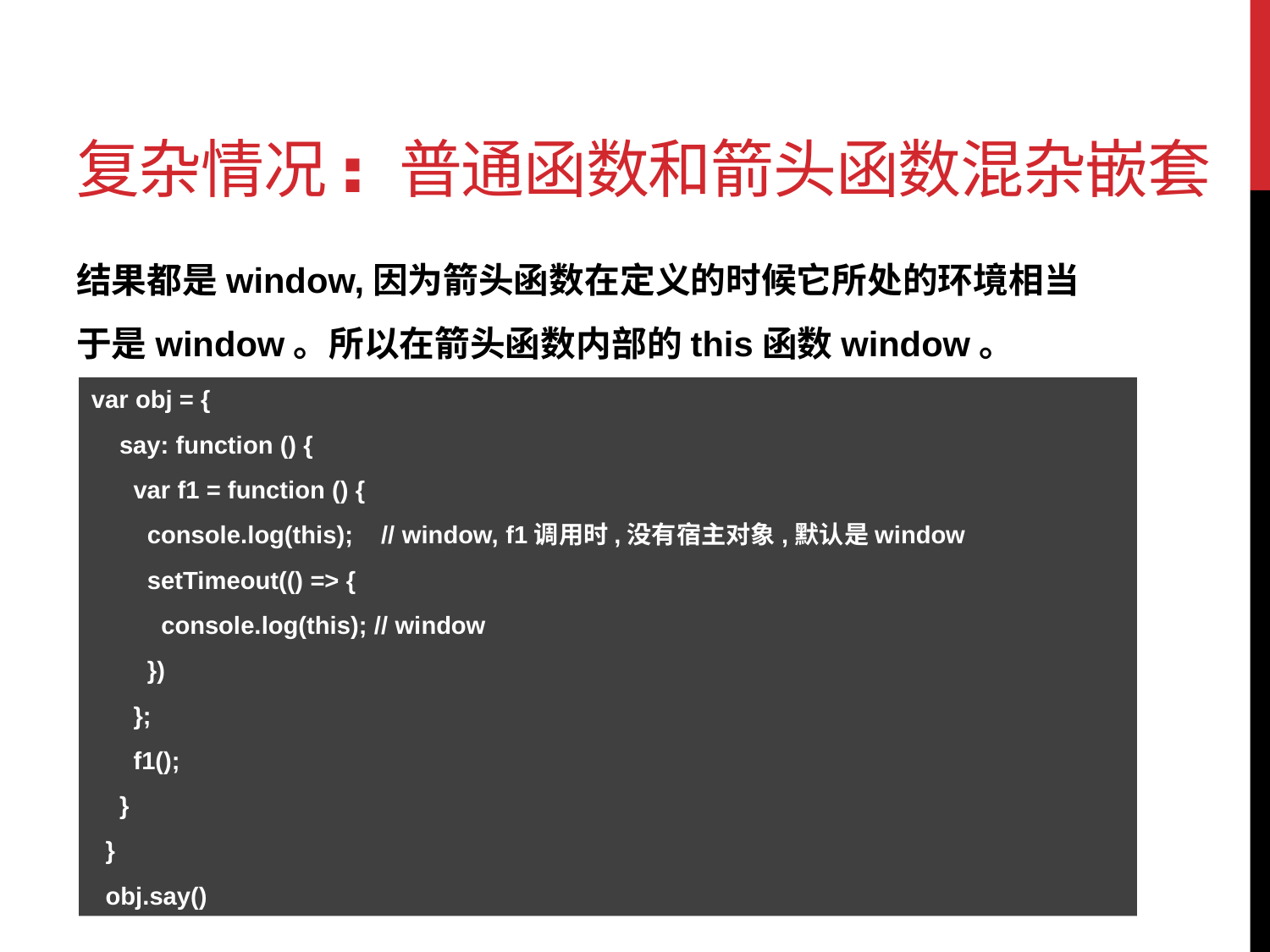

# 复杂情况: 普通函数和箭头函数混杂嵌套
结果都是window,因为箭头函数在定义的时候它所处的环境相当于是window。所以在箭头函数内部的this函数window。

var obj = {
    say: function () {
      var f1 = function () {
        console.log(this);    // window, f1调用时,没有宿主对象,默认是window
        setTimeout(() => {
          console.log(this); // window
        })
      };
      f1();
    }
  }
  obj.say()